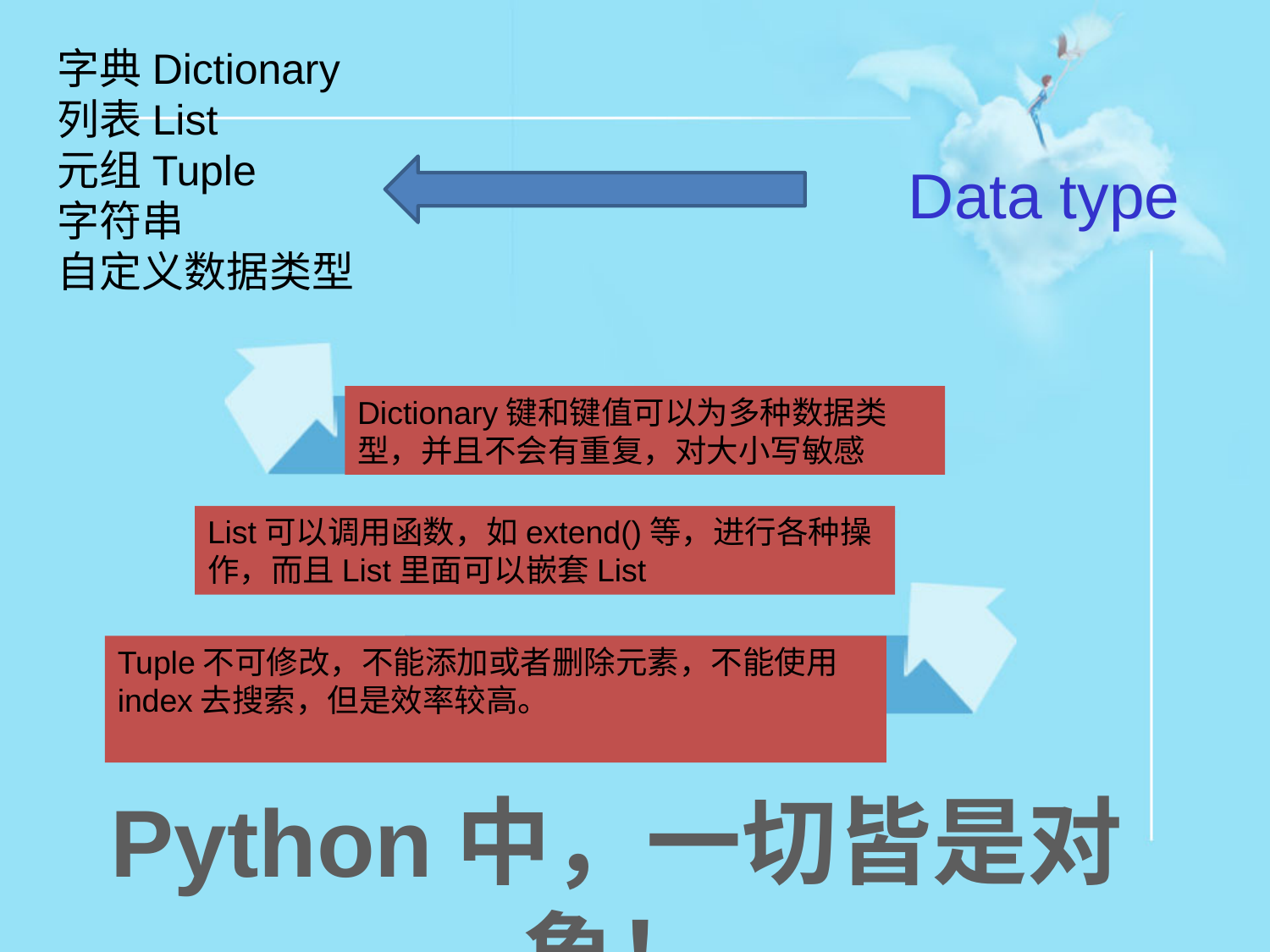

字典Dictionary
列表List
元组Tuple
字符串
自定义数据类型

Data type

Dictionary键和键值可以为多种数据类型，并且不会有重复，对大小写敏感
List可以调用函数，如extend()等，进行各种操作，而且List里面可以嵌套List
Tuple不可修改，不能添加或者删除元素，不能使用index去搜索，但是效率较高。

Python中，一切皆是对象！